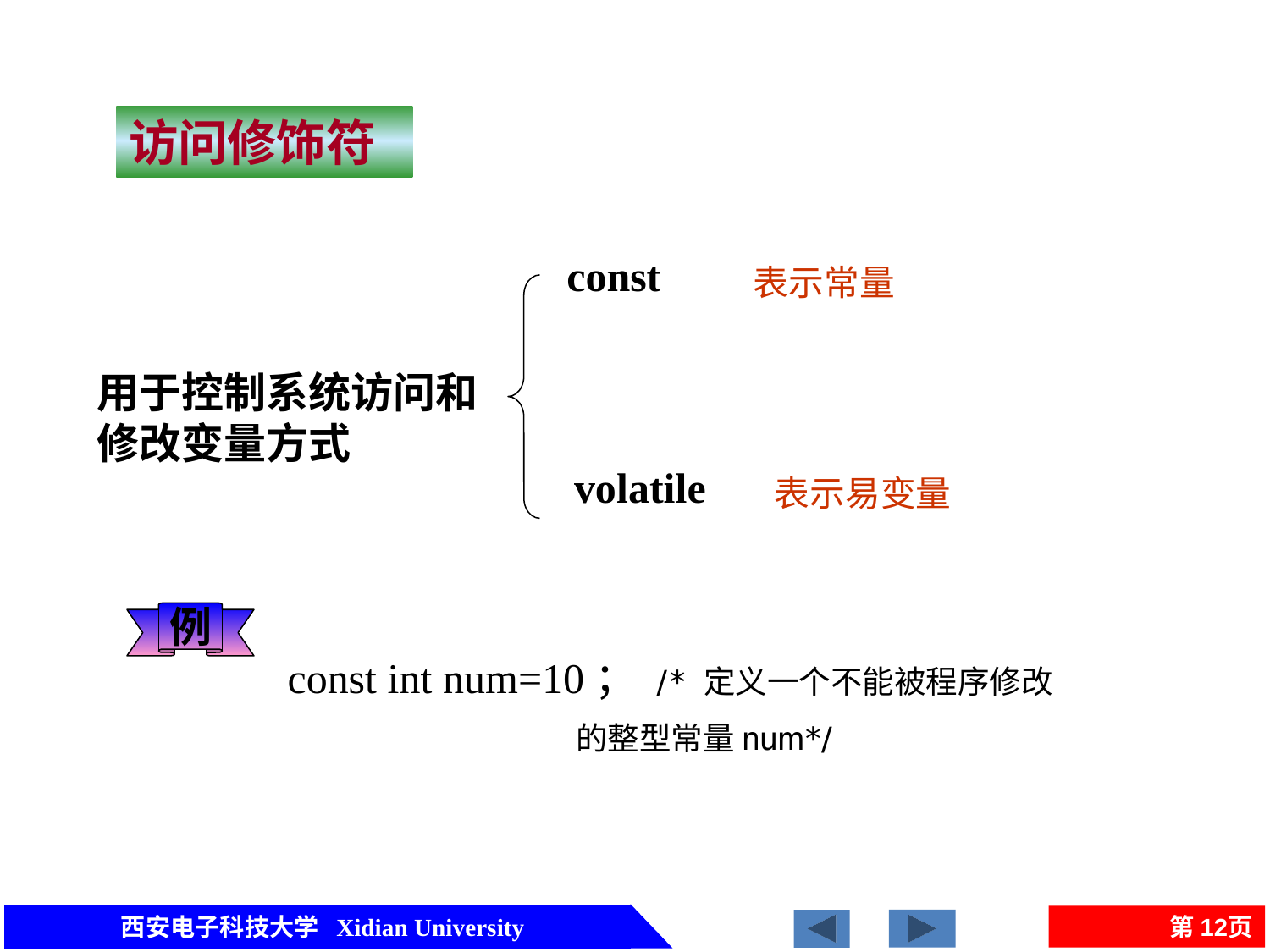

访问修饰符
const
表示常量

用于控制系统访问和修改变量方式
volatile
表示易变量
例
const int num=10； /* 定义一个不能被程序修改
                                       的整型常量num*/